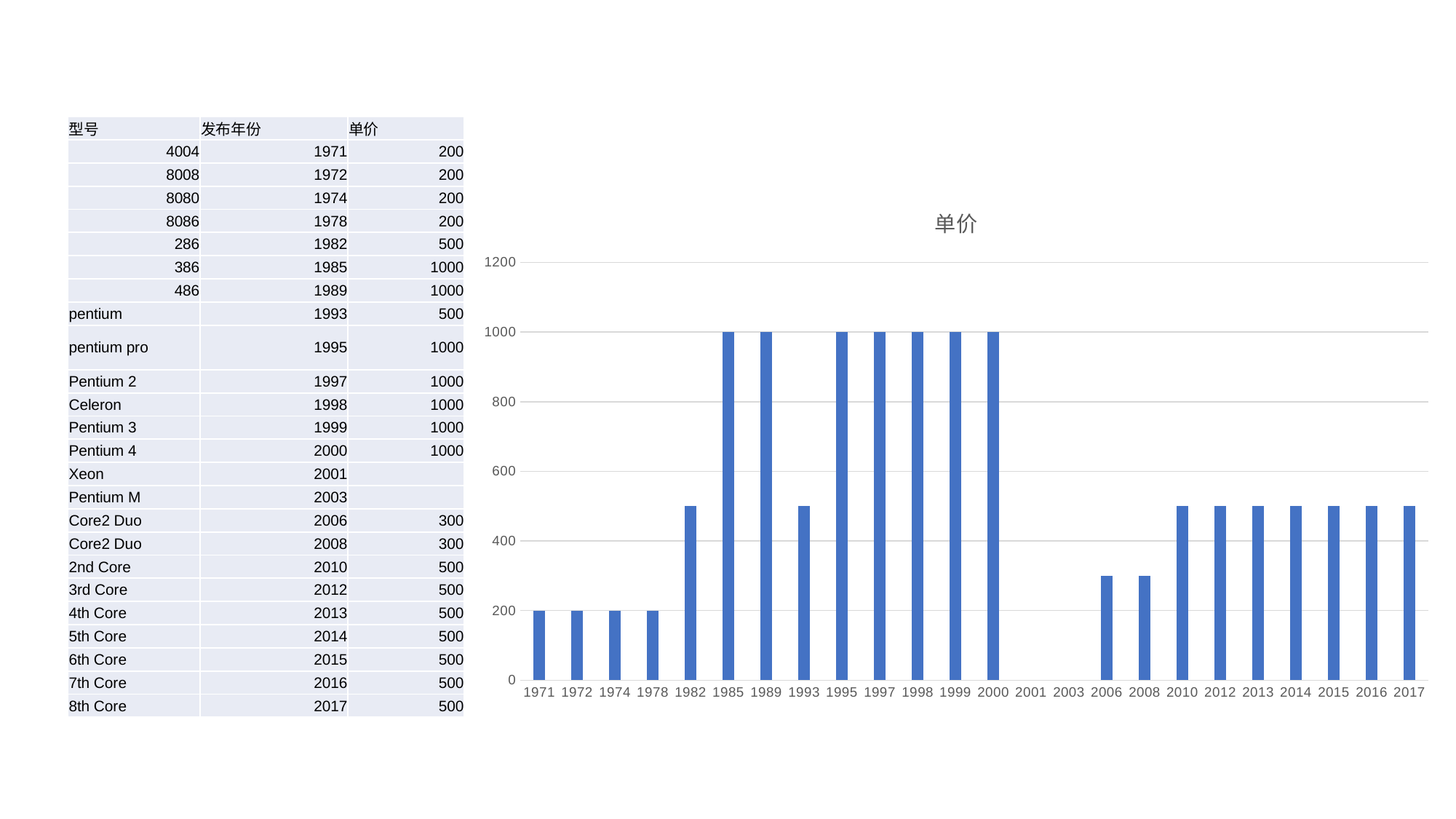

| 型号 | 发布年份 | 单价 |
| --- | --- | --- |
| 4004 | 1971 | 200 |
| 8008 | 1972 | 200 |
| 8080 | 1974 | 200 |
| 8086 | 1978 | 200 |
| 286 | 1982 | 500 |
| 386 | 1985 | 1000 |
| 486 | 1989 | 1000 |
| pentium | 1993 | 500 |
| pentium pro | 1995 | 1000 |
| Pentium 2 | 1997 | 1000 |
| Celeron | 1998 | 1000 |
| Pentium 3 | 1999 | 1000 |
| Pentium 4 | 2000 | 1000 |
| Xeon | 2001 |  |
| Pentium M | 2003 |  |
| Core2 Duo | 2006 | 300 |
| Core2 Duo | 2008 | 300 |
| 2nd Core | 2010 | 500 |
| 3rd Core | 2012 | 500 |
| 4th Core | 2013 | 500 |
| 5th Core | 2014 | 500 |
| 6th Core | 2015 | 500 |
| 7th Core | 2016 | 500 |
| 8th Core | 2017 | 500 |

### Chart:

| Category | 单价 |
|---|---|
| 1971 | 200.0 |
| 1972 | 200.0 |
| 1974 | 200.0 |
| 1978 | 200.0 |
| 1982 | 500.0 |
| 1985 | 1000.0 |
| 1989 | 1000.0 |
| 1993 | 500.0 |
| 1995 | 1000.0 |
| 1997 | 1000.0 |
| 1998 | 1000.0 |
| 1999 | 1000.0 |
| 2000 | 1000.0 |
| 2001 | None |
| 2003 | None |
| 2006 | 300.0 |
| 2008 | 300.0 |
| 2010 | 500.0 |
| 2012 | 500.0 |
| 2013 | 500.0 |
| 2014 | 500.0 |
| 2015 | 500.0 |
| 2016 | 500.0 |
| 2017 | 500.0 |